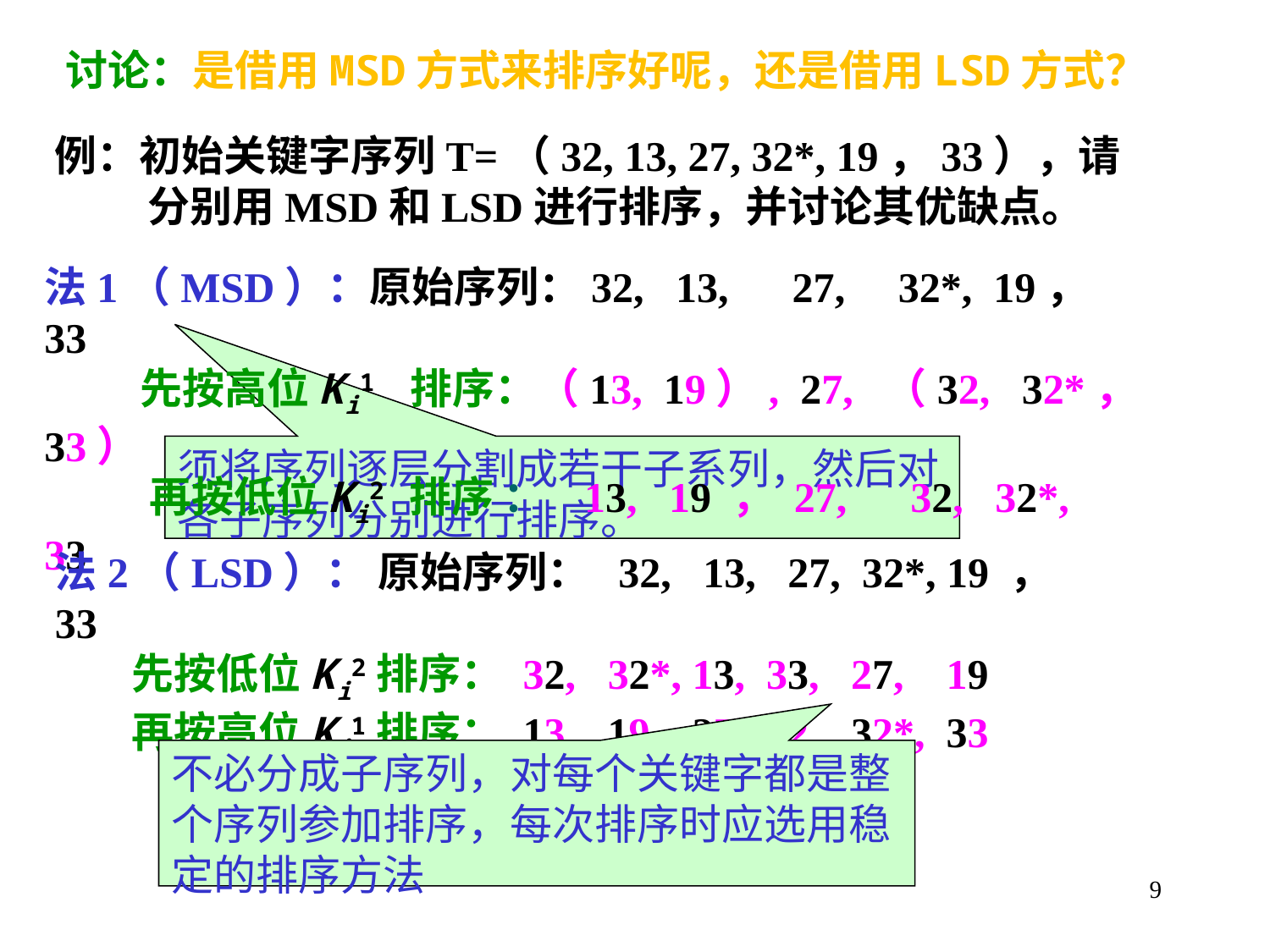

# 讨论：是借用MSD方式来排序好呢，还是借用LSD方式？
例：初始关键字序列T=（32, 13, 27, 32*, 19，33），请分别用MSD和LSD进行排序，并讨论其优缺点。
法1（MSD）：原始序列：32,   13,      27,     32*,  19，  33
         先按高位Ki1 排序：（13,  19）,  27,  （32,   32*，33）
          再按低位Ki2 排序 ：   13,   19 ， 27,      32,   32*,   33
须将序列逐层分割成若干子系列，然后对各子序列分别进行排序。
法2（LSD）： 原始序列：  32,   13,   27,  32*, 19 ，33
       先按低位Ki2排序： 32,   32*, 13,  33,   27,    19
       再按高位Ki1排序： 13,   19 ,  27,  32,   32*,  33
不必分成子序列，对每个关键字都是整个序列参加排序，每次排序时应选用稳定的排序方法
9